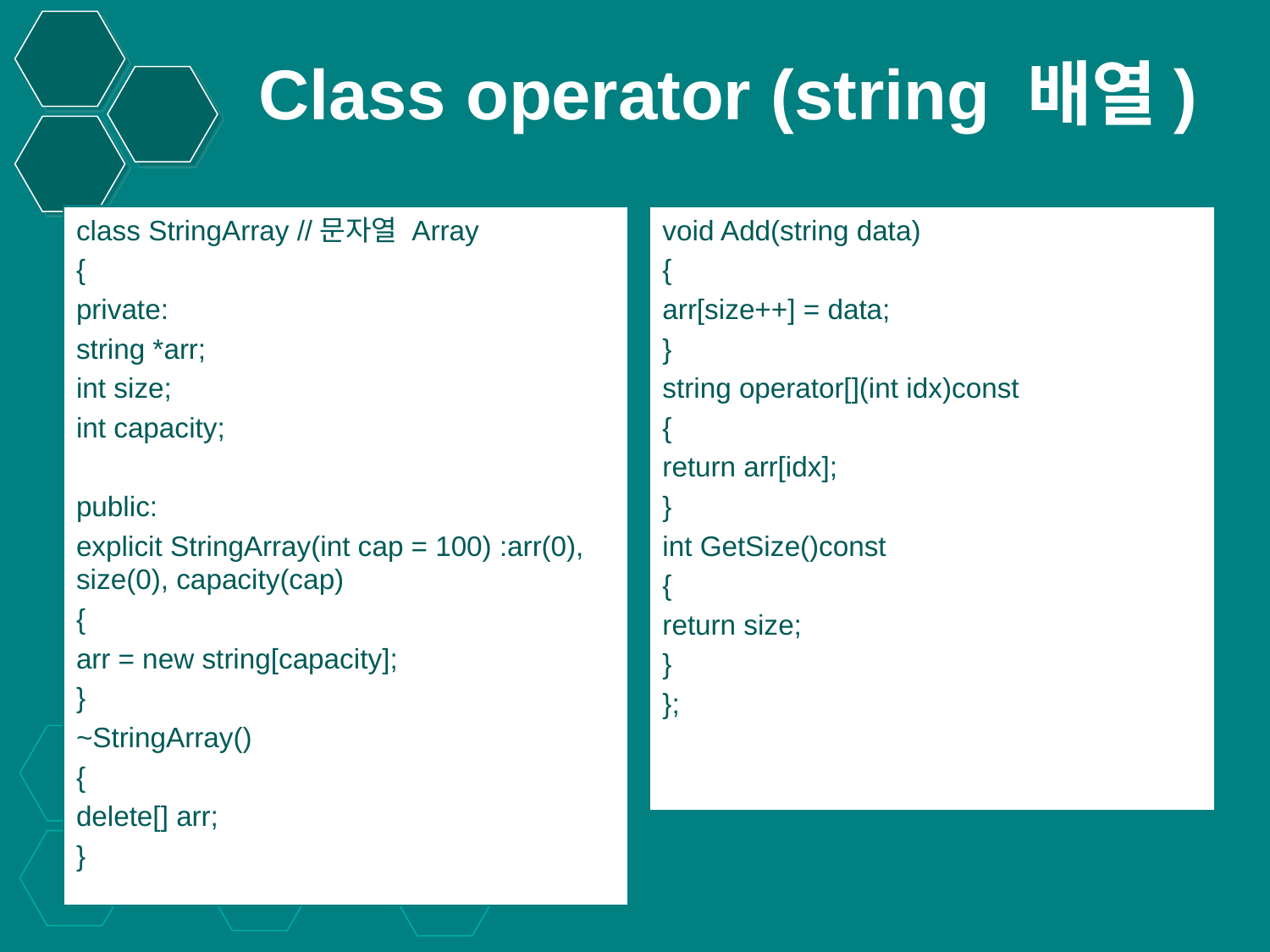

# Class operator (string 배열)
class StringArray //문자열 Array
{
private:
string *arr;
int size;
int capacity;

public:
explicit StringArray(int cap = 100) :arr(0), size(0), capacity(cap)
{
arr = new string[capacity];
}
~StringArray()
{
delete[] arr;
}
void Add(string data)
{
arr[size++] = data;
}
string operator[](int idx)const
{
return arr[idx];
}
int GetSize()const
{
return size;
}
};